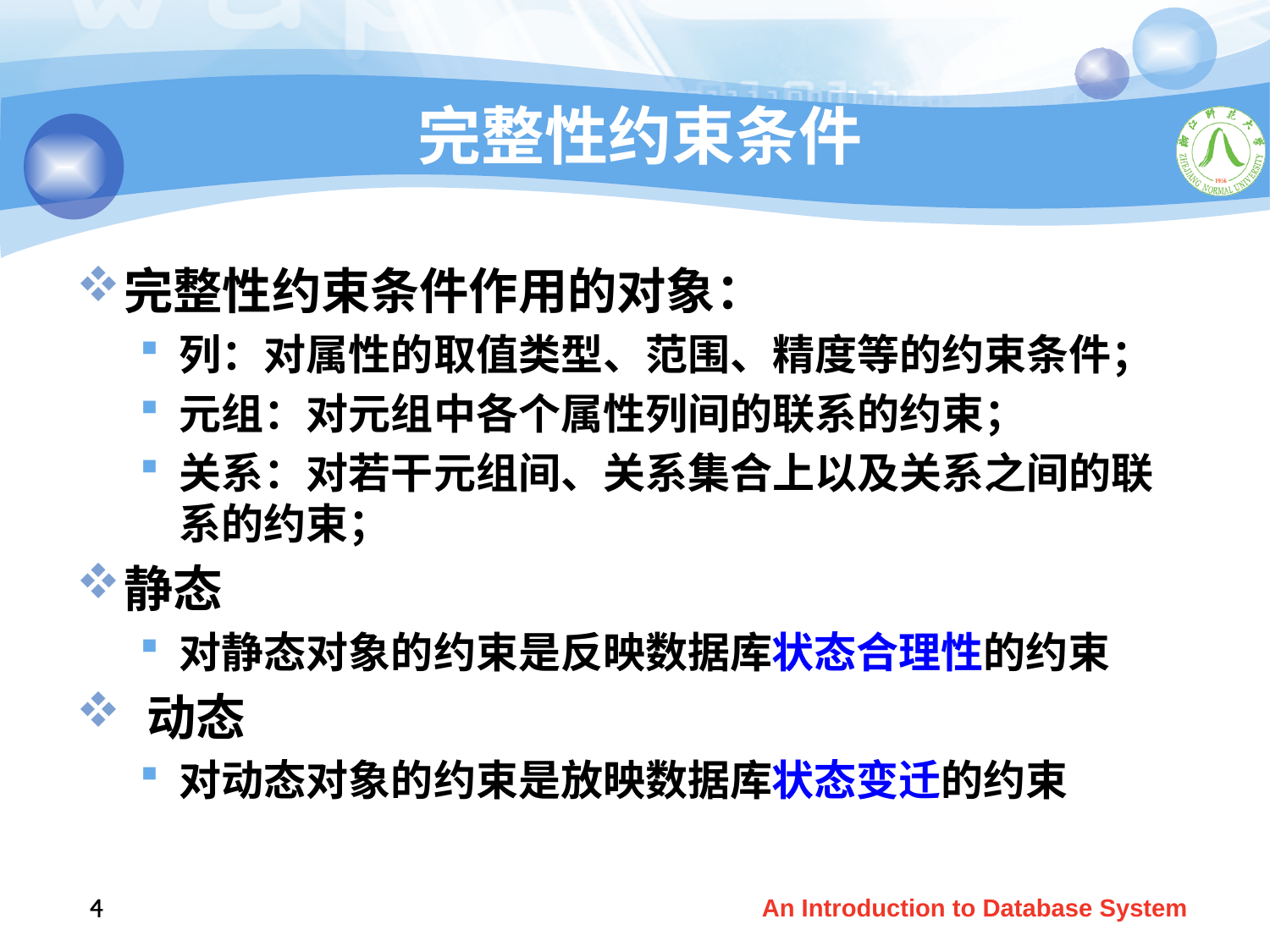

# 完整性约束条件
完整性约束条件作用的对象：
列：对属性的取值类型、范围、精度等的约束条件；
元组：对元组中各个属性列间的联系的约束；
关系：对若干元组间、关系集合上以及关系之间的联系的约束；
静态
对静态对象的约束是反映数据库状态合理性的约束
 动态
对动态对象的约束是放映数据库状态变迁的约束
4
An Introduction to Database System